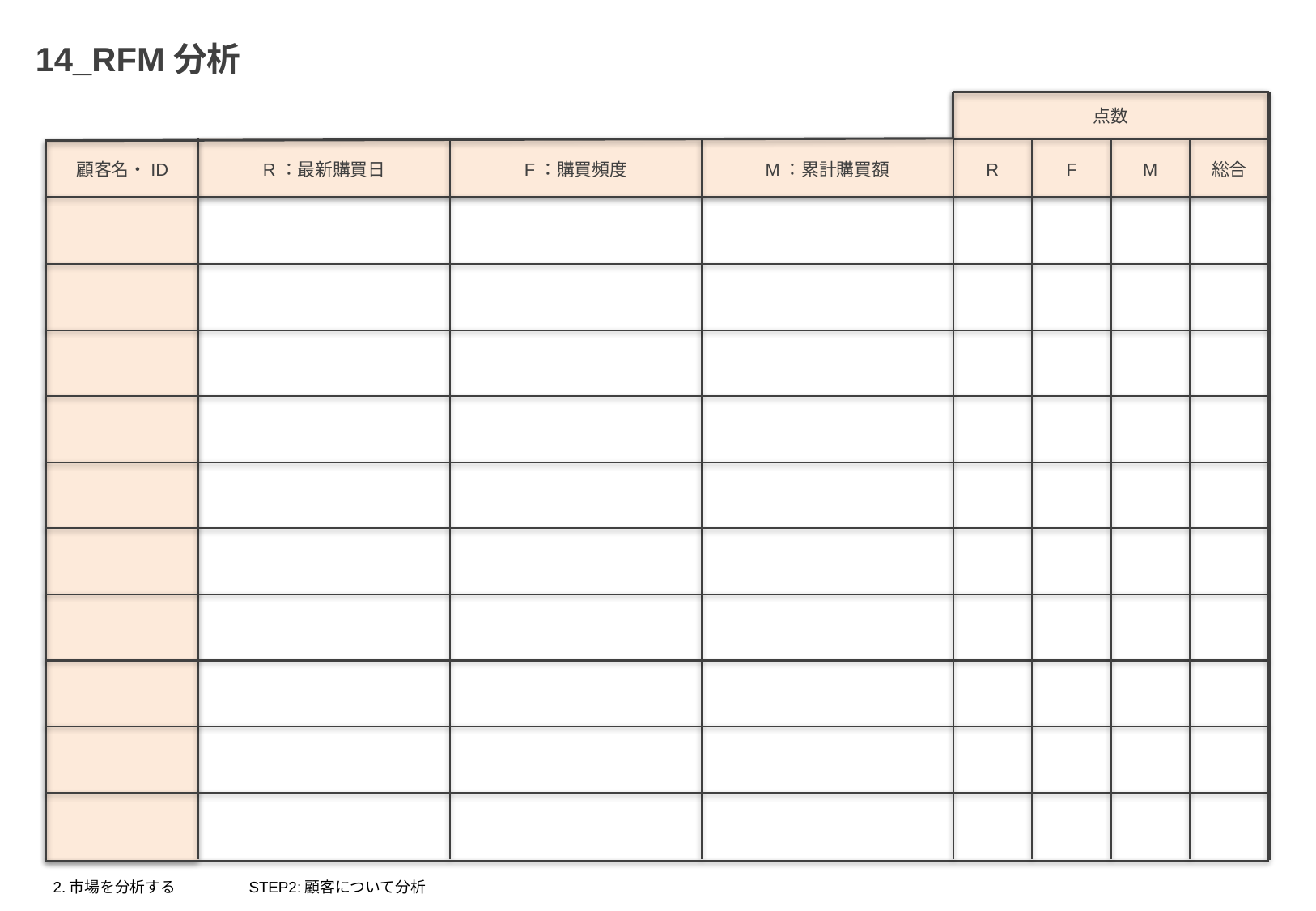

14_RFM分析

点数

顧客名・ID
R：最新購買日
F：購買頻度
M：累計購買額
R
F
M
総合
2.市場を分析する
STEP2:顧客について分析